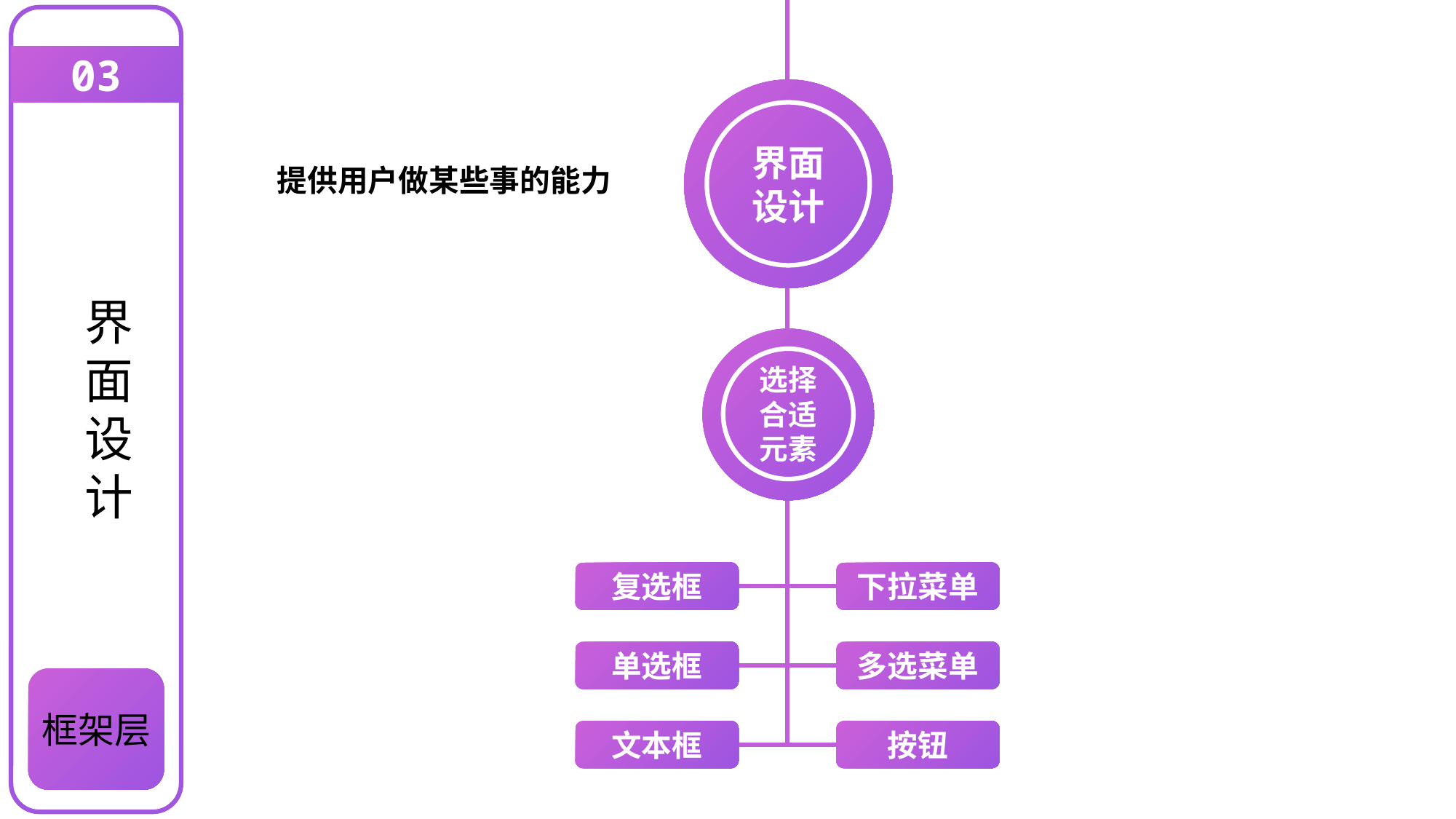

03

界面设计
提供用户做某些事的能力
界面设计

选择合适元素
复选框
下拉菜单
单选框
多选菜单

框架层
文本框
按钮